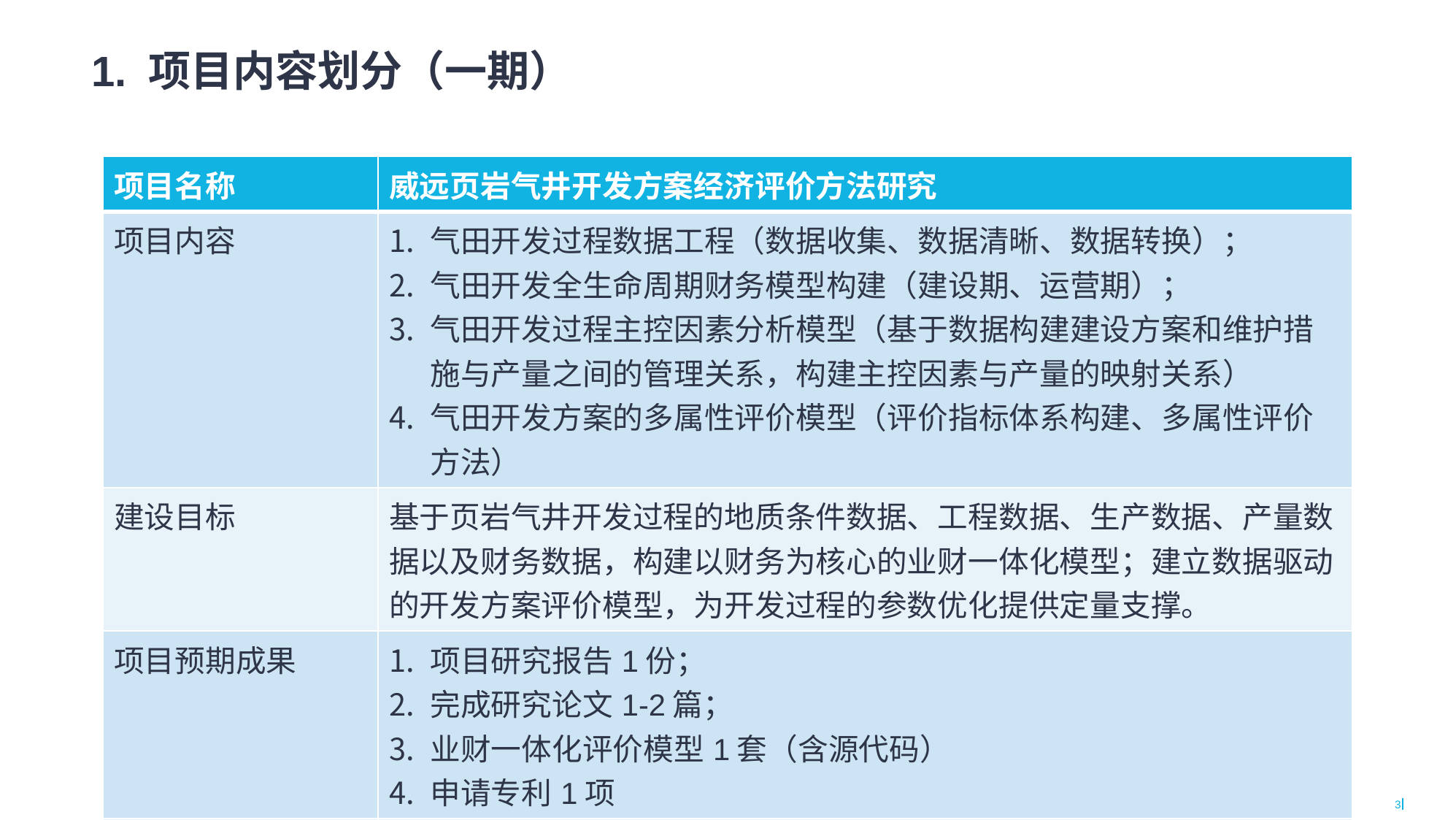

1. 项目内容划分（一期）
| 项目名称 | 威远页岩气井开发方案经济评价方法研究 |
| --- | --- |
| 项目内容 | 气田开发过程数据工程（数据收集、数据清晰、数据转换）； 气田开发全生命周期财务模型构建（建设期、运营期）； 气田开发过程主控因素分析模型（基于数据构建建设方案和维护措施与产量之间的管理关系，构建主控因素与产量的映射关系） 气田开发方案的多属性评价模型（评价指标体系构建、多属性评价方法） |
| 建设目标 | 基于页岩气井开发过程的地质条件数据、工程数据、生产数据、产量数据以及财务数据，构建以财务为核心的业财一体化模型；建立数据驱动的开发方案评价模型，为开发过程的参数优化提供定量支撑。 |
| 项目预期成果 | 项目研究报告1份； 完成研究论文1-2篇； 业财一体化评价模型1套（含源代码） 申请专利1项 |
| 项目周期 | 2023.09-2023.12 |